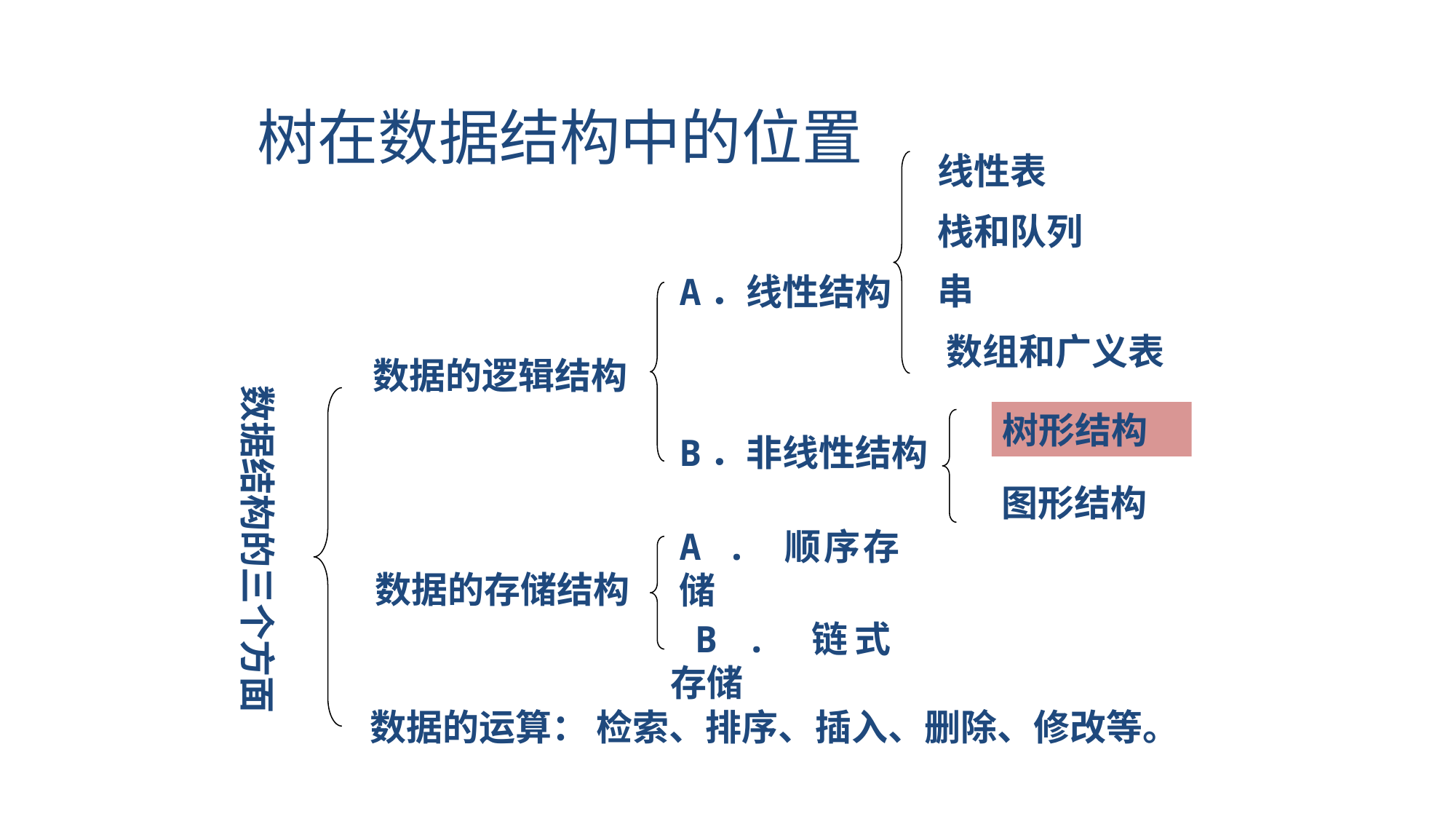

树在数据结构中的位置
线性表

栈和队列
串
A．线性结构
数组和广义表
 数据的逻辑结构
数据结构的三个方面

树形结构

B．非线性结构
 图形结构
A . 顺序存储

 数据的存储结构
 B . 链式存储
数据的运算： 检索、排序、插入、删除、修改等。